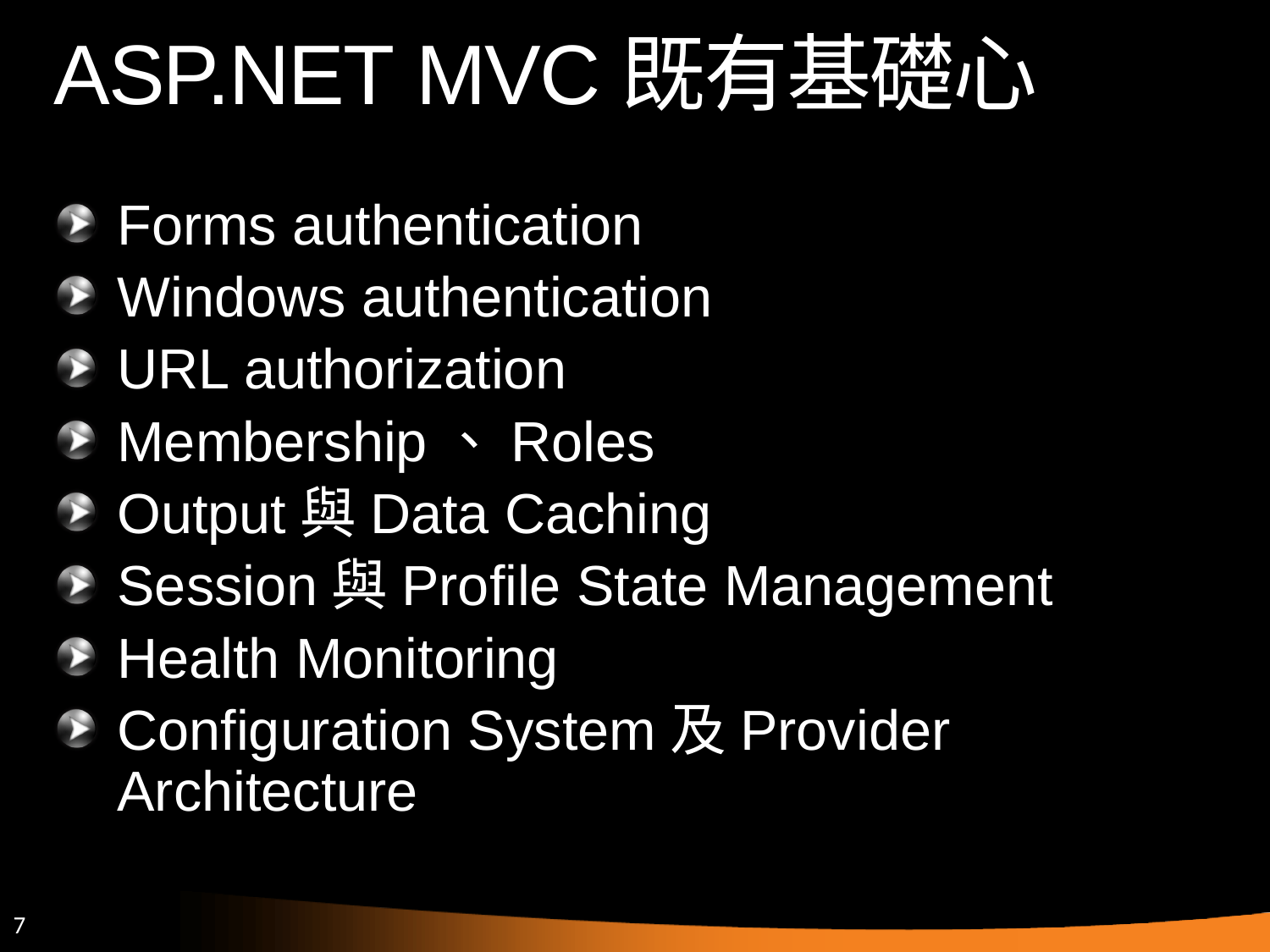

# ASP.NET MVC既有基礎心
Forms authentication
Windows authentication
URL authorization
Membership、Roles
Output與Data Caching
Session與Profile State Management
Health Monitoring
Configuration System及Provider Architecture